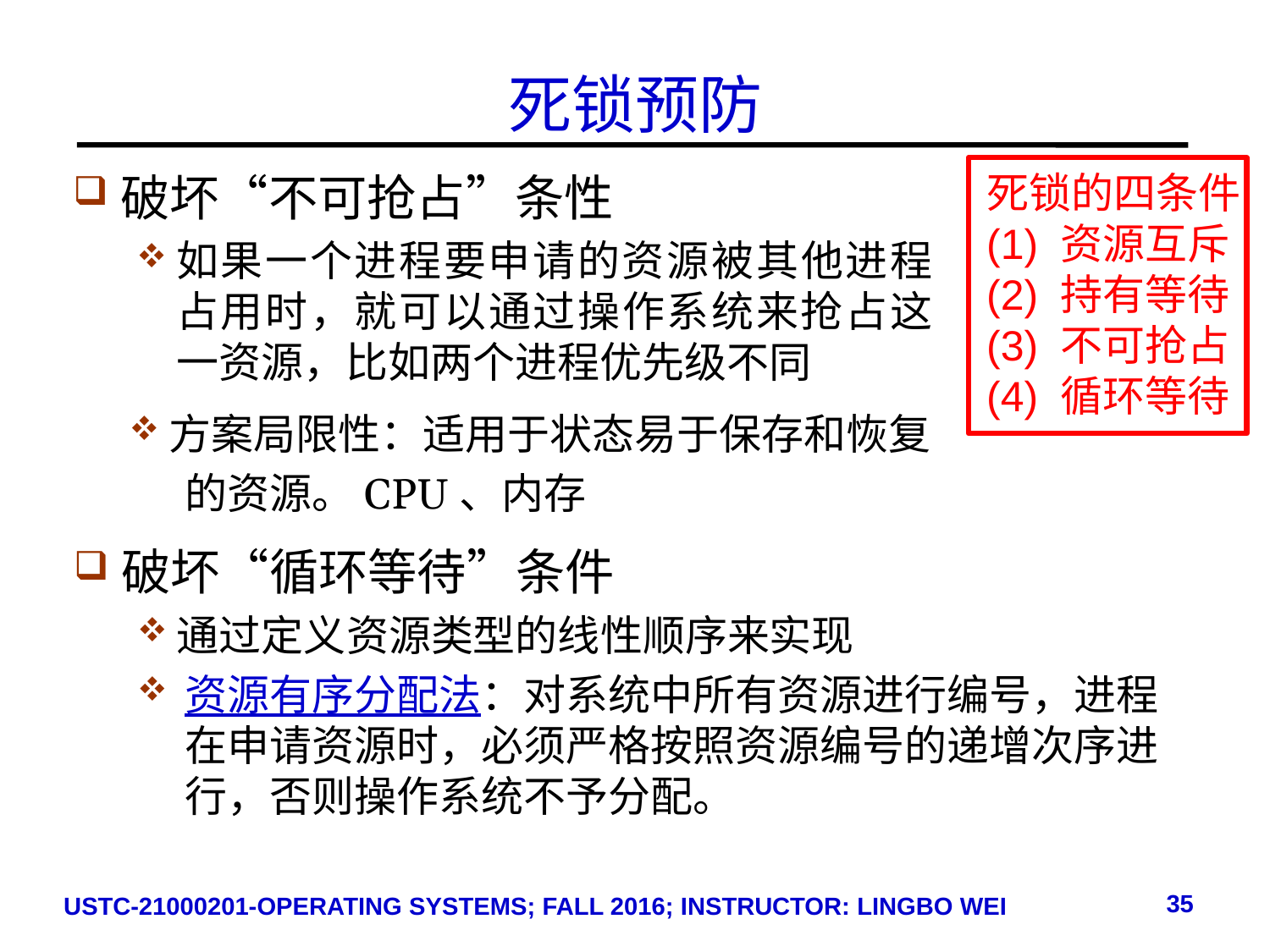

# 死锁预防

死锁的四条件
(1) 资源互斥
(2) 持有等待
(3) 不可抢占
(4) 循环等待

破坏“不可抢占”条性
如果一个进程要申请的资源被其他进程占用时，就可以通过操作系统来抢占这一资源，比如两个进程优先级不同
方案局限性：适用于状态易于保存和恢复
的资源。CPU、内存
破坏“循环等待”条件
通过定义资源类型的线性顺序来实现
资源有序分配法：对系统中所有资源进行编号，进程在申请资源时，必须严格按照资源编号的递增次序进行，否则操作系统不予分配。

35
USTC-21000201-OPERATING SYSTEMS; FALL 2016; INSTRUCTOR: LINGBO WEI